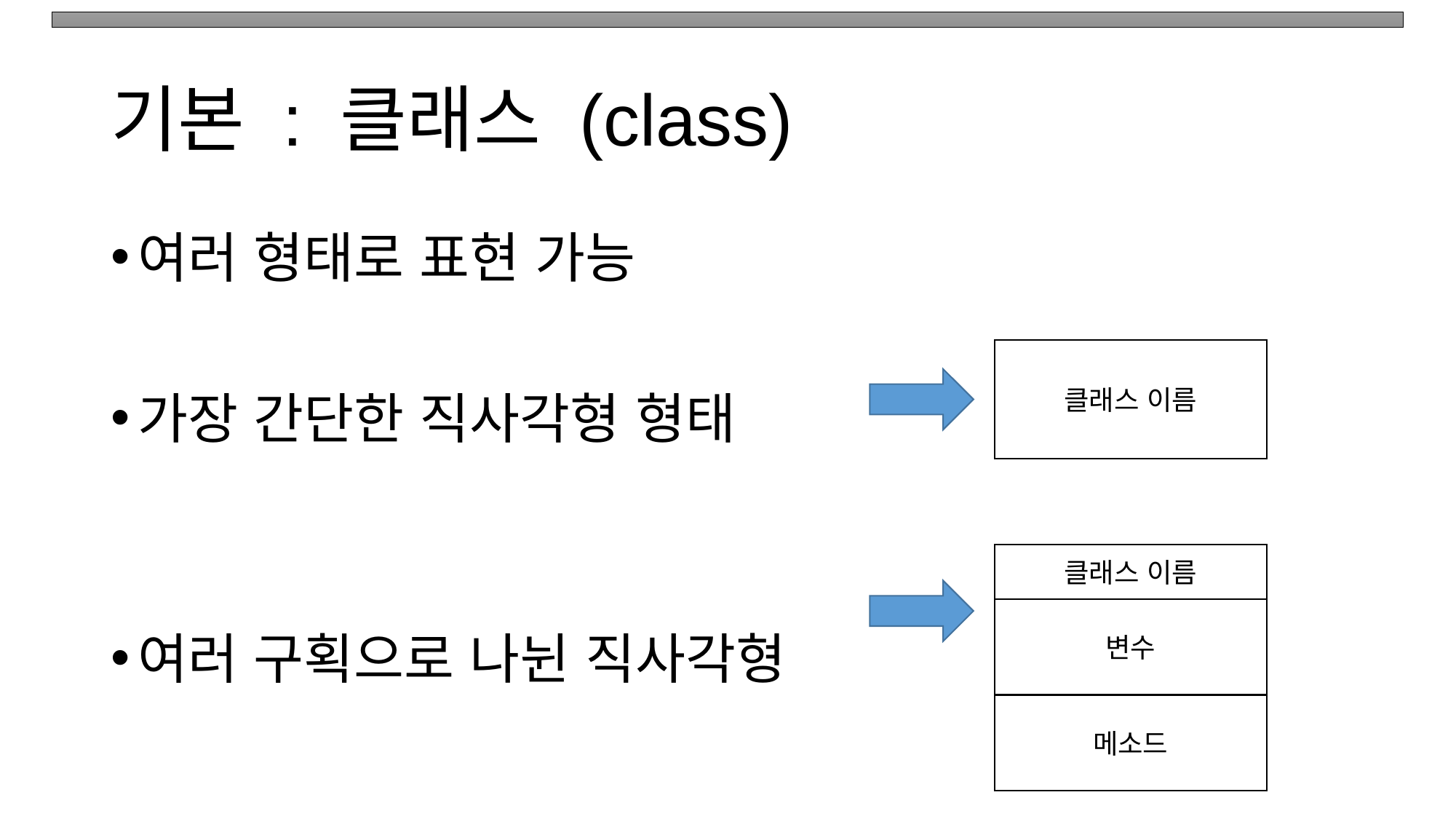

# 기본 : 클래스 (class)
여러 형태로 표현 가능

가장 간단한 직사각형 형태

여러 구획으로 나뉜 직사각형
클래스 이름

클래스 이름

변수
메소드